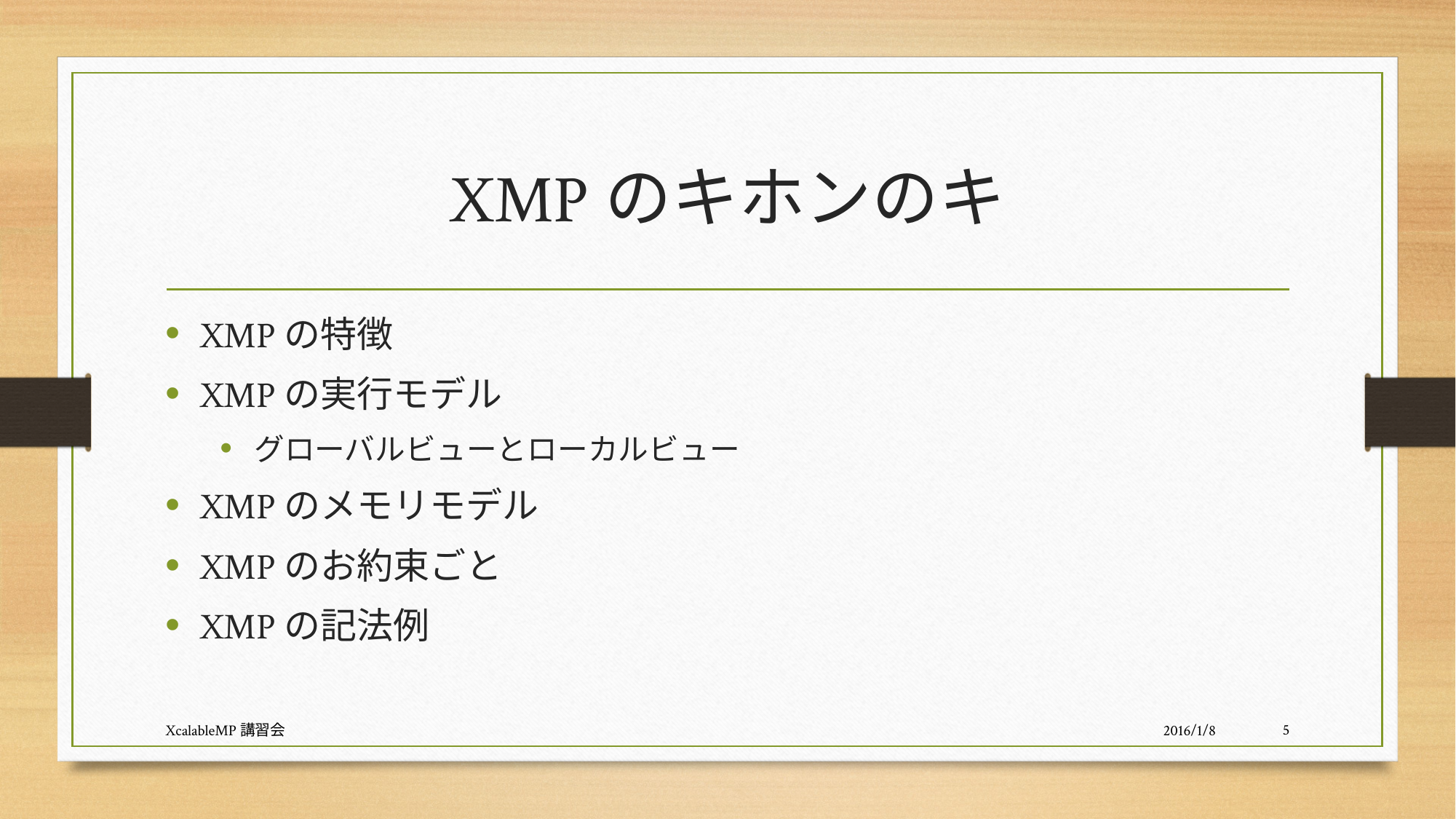

# XMPのキホンのキ
XMPの特徴
XMPの実行モデル
グローバルビューとローカルビュー
XMPのメモリモデル
XMPのお約束ごと
XMPの記法例
XcalableMP講習会
2016/1/8
5